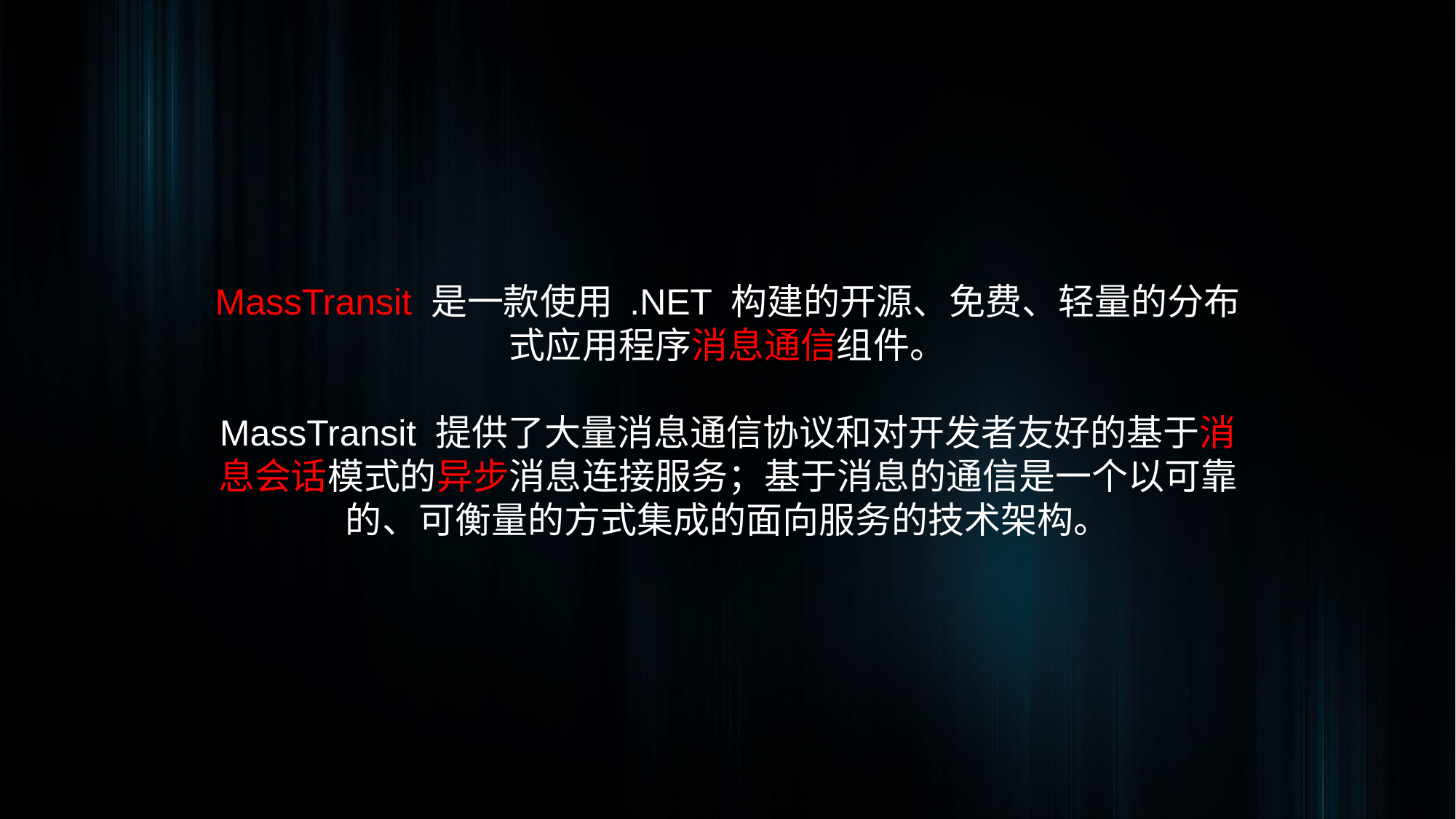

MassTransit 是一款使用 .NET 构建的开源、免费、轻量的分布式应用程序消息通信组件。

MassTransit 提供了大量消息通信协议和对开发者友好的基于消息会话模式的异步消息连接服务；基于消息的通信是一个以可靠的、可衡量的方式集成的面向服务的技术架构。